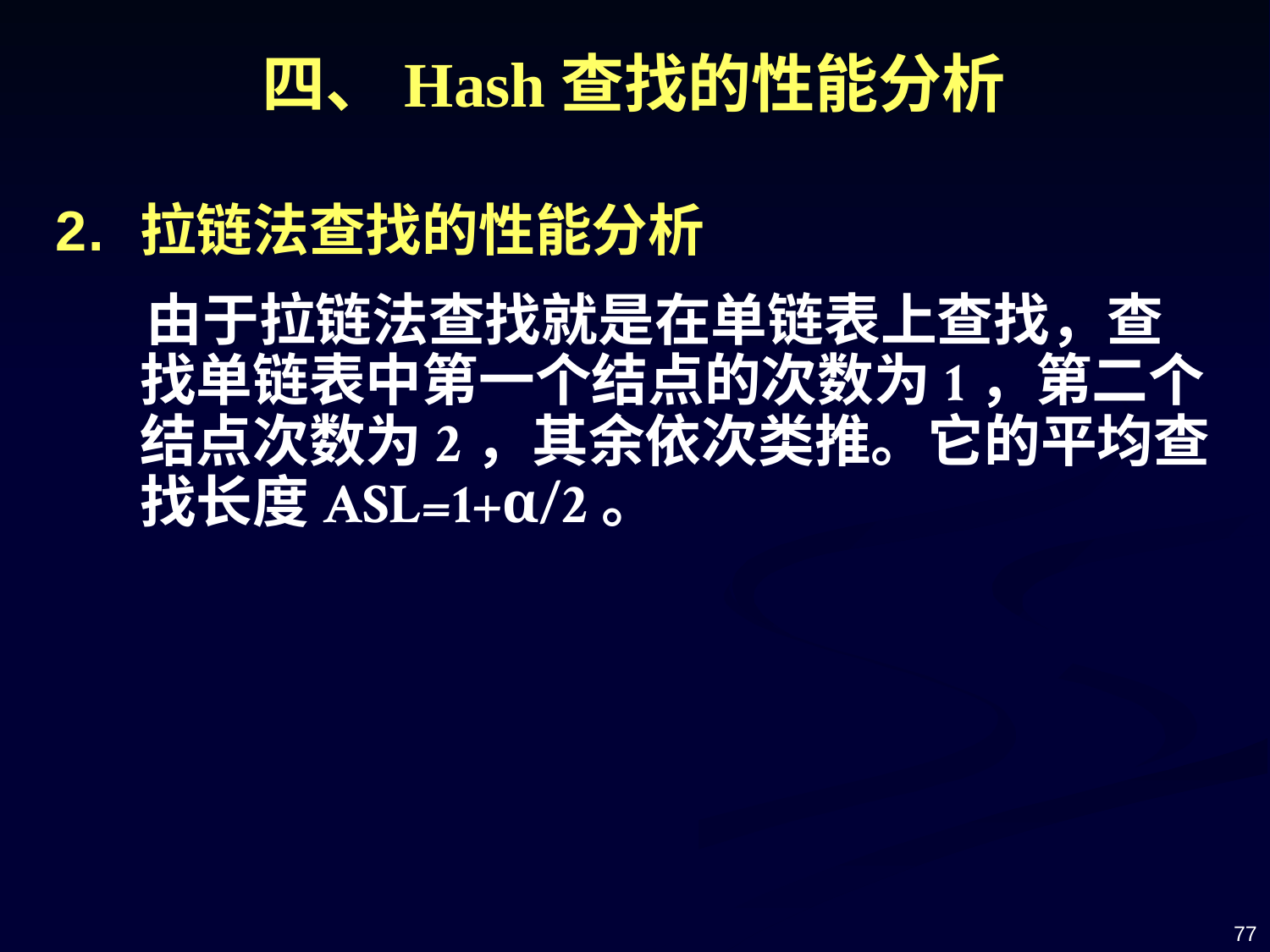

四、Hash查找的性能分析
拉链法查找的性能分析
      由于拉链法查找就是在单链表上查找，查找单链表中第一个结点的次数为1，第二个结点次数为2，其余依次类推。它的平均查找长度ASL=1+α/2。

77